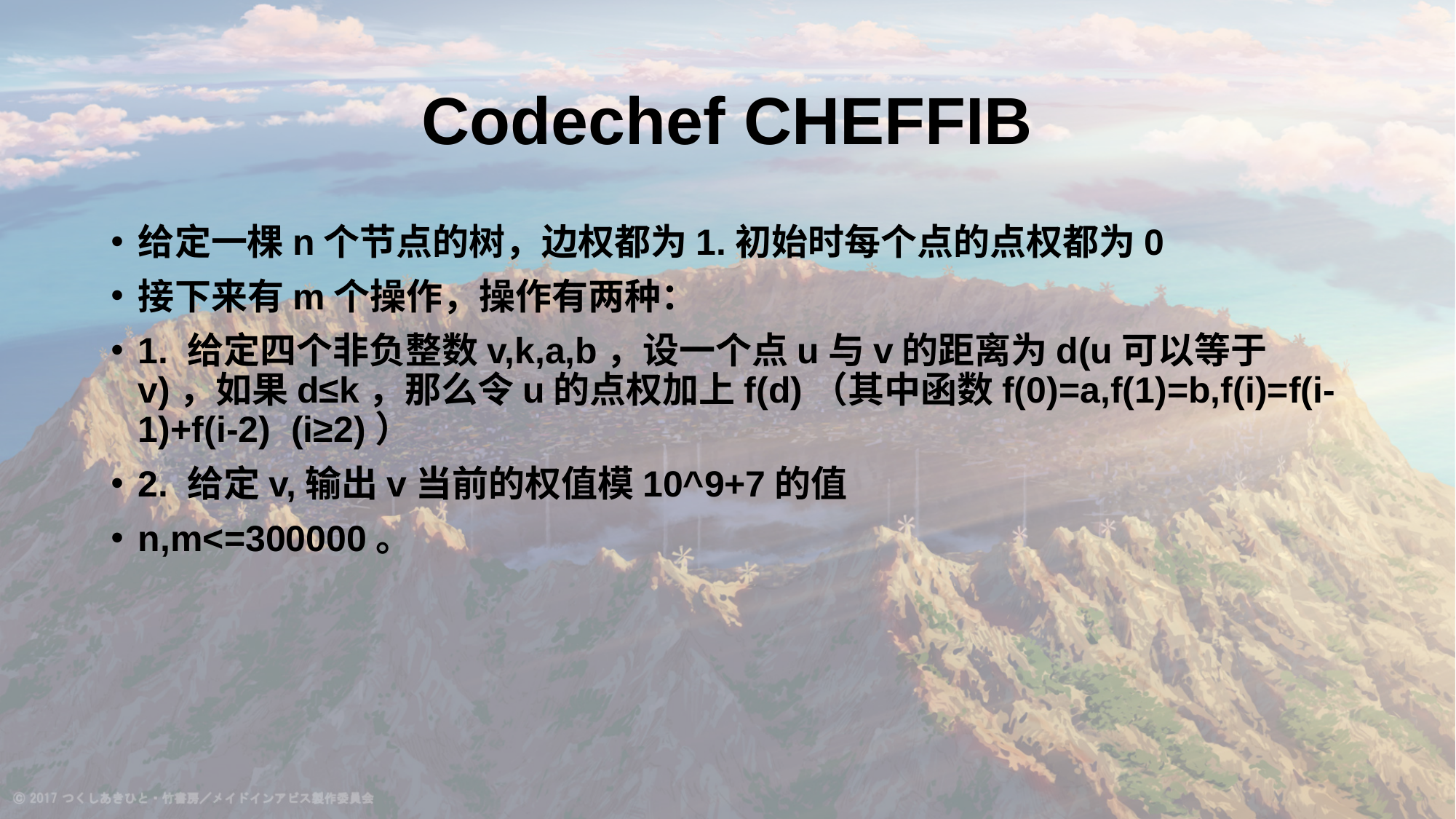

# Codechef CHEFFIB
给定一棵n个节点的树，边权都为1.初始时每个点的点权都为0
接下来有m个操作，操作有两种：
1. 给定四个非负整数v,k,a,b，设一个点u与v的距离为d(u可以等于v)，如果d≤k，那么令u的点权加上f(d)（其中函数f(0)=a,f(1)=b,f(i)=f(i-1)+f(i-2)  (i≥2)）
2. 给定v,输出v当前的权值模10^9+7的值
n,m<=300000。